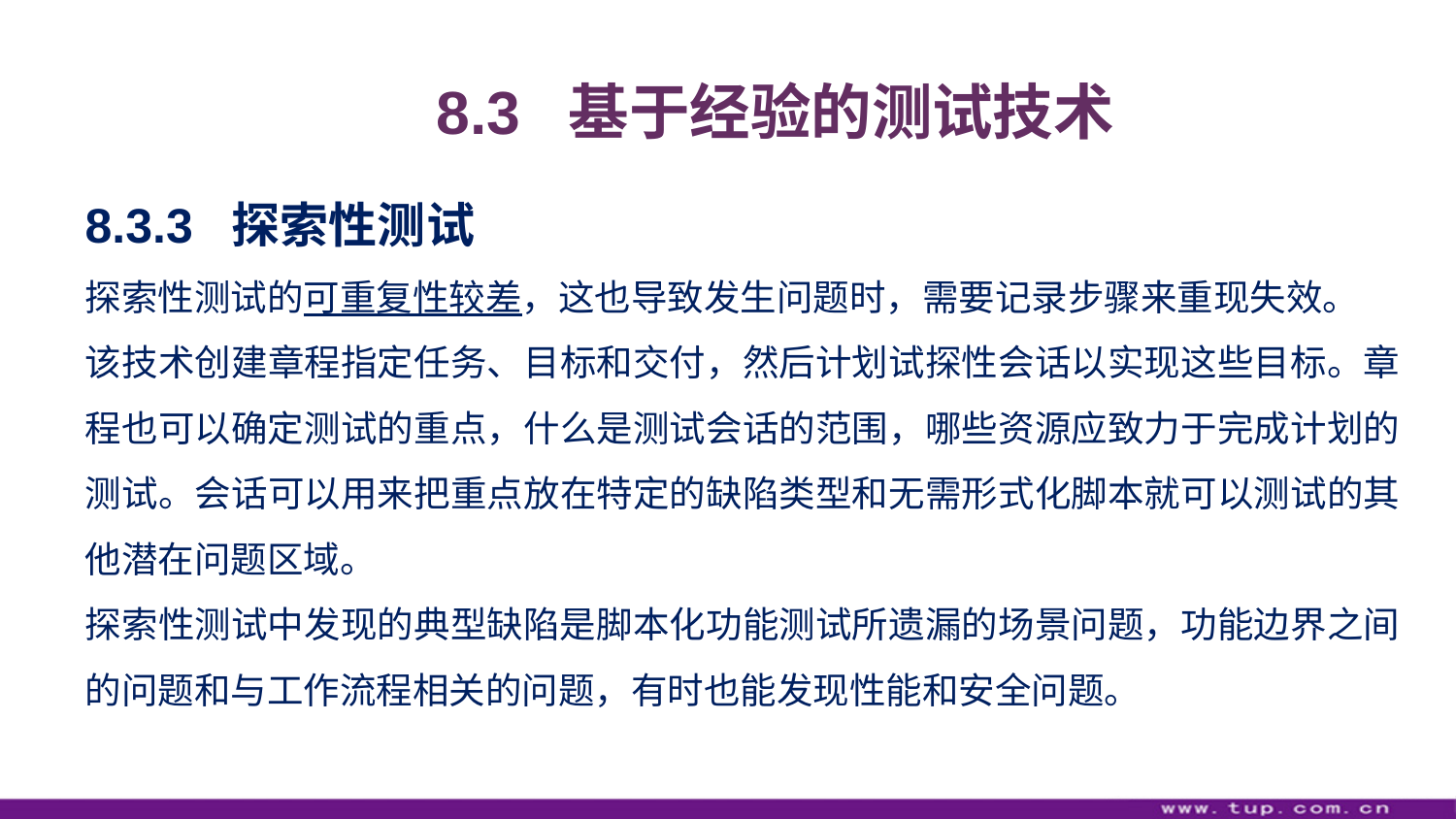

8.3  基于经验的测试技术

8.3.3  探索性测试
探索性测试的可重复性较差，这也导致发生问题时，需要记录步骤来重现失效。
该技术创建章程指定任务、目标和交付，然后计划试探性会话以实现这些目标。章程也可以确定测试的重点，什么是测试会话的范围，哪些资源应致力于完成计划的测试。会话可以用来把重点放在特定的缺陷类型和无需形式化脚本就可以测试的其他潜在问题区域。
探索性测试中发现的典型缺陷是脚本化功能测试所遗漏的场景问题，功能边界之间的问题和与工作流程相关的问题，有时也能发现性能和安全问题。